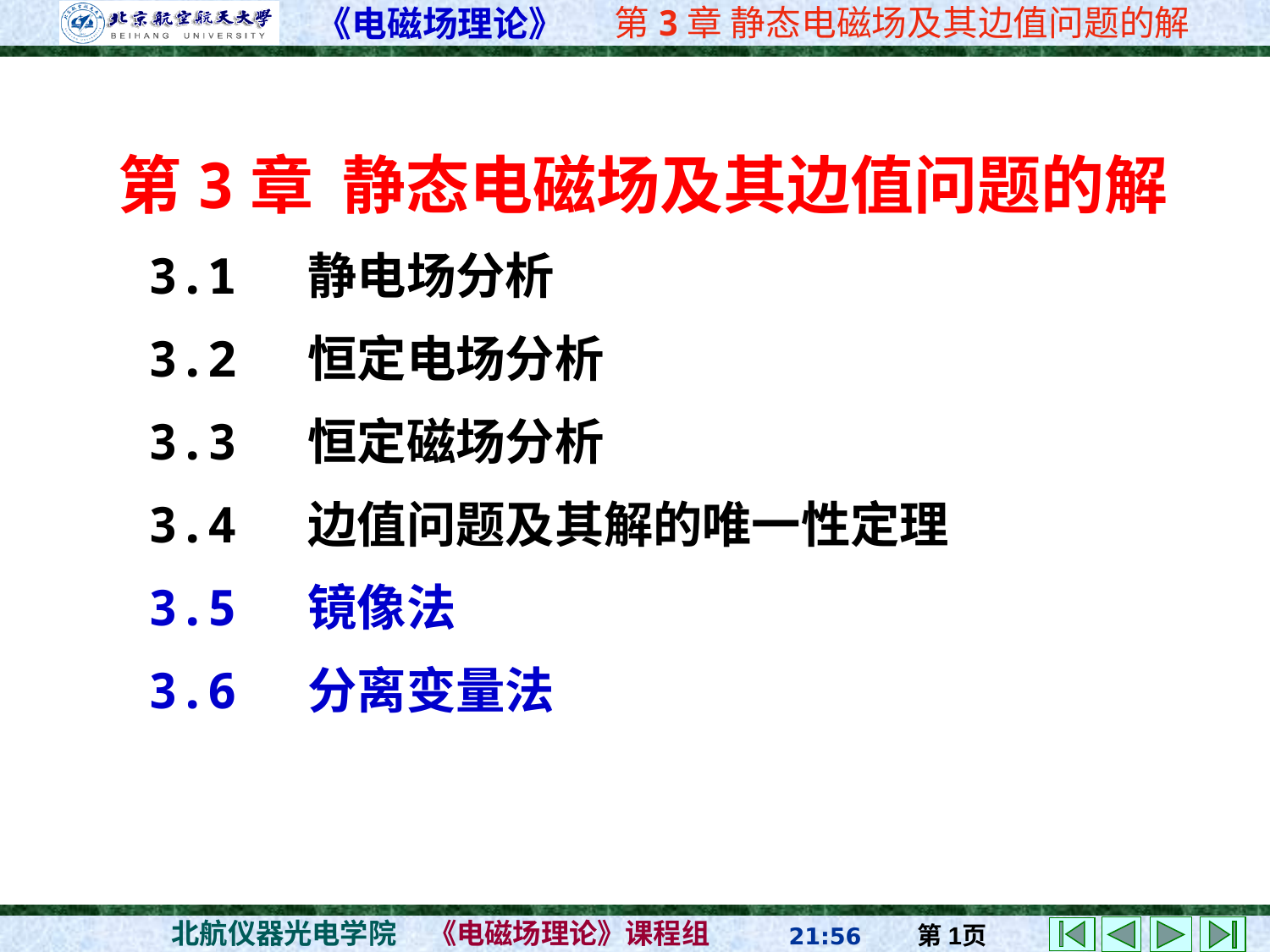

第3章  静态电磁场及其边值问题的解
 3.1  静电场分析
 3.2  恒定电场分析
 3.3  恒定磁场分析
 3.4  边值问题及其解的唯一性定理
 3.5  镜像法
 3.6  分离变量法